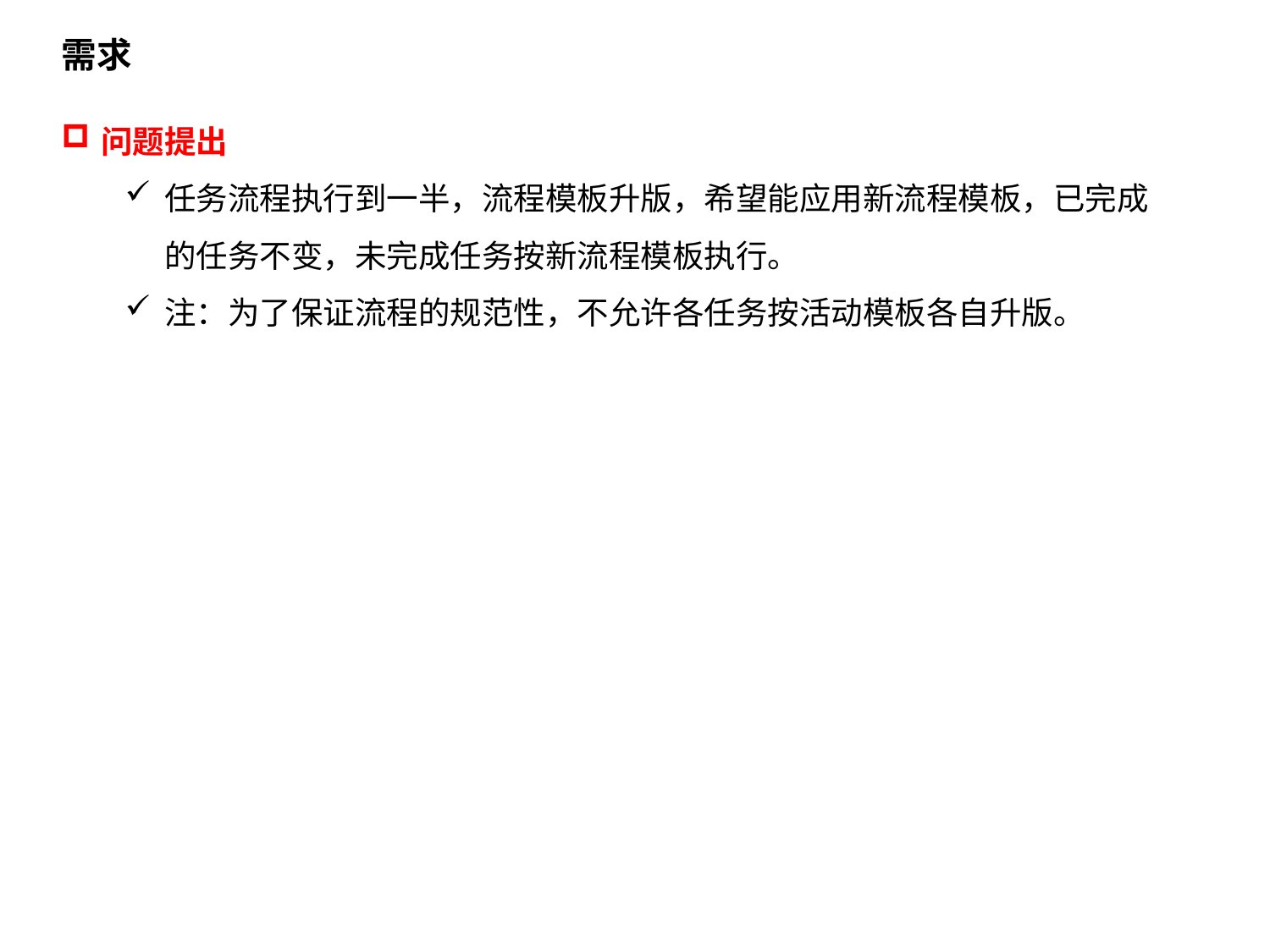

需求
问题提出
任务流程执行到一半，流程模板升版，希望能应用新流程模板，已完成的任务不变，未完成任务按新流程模板执行。
注：为了保证流程的规范性，不允许各任务按活动模板各自升版。